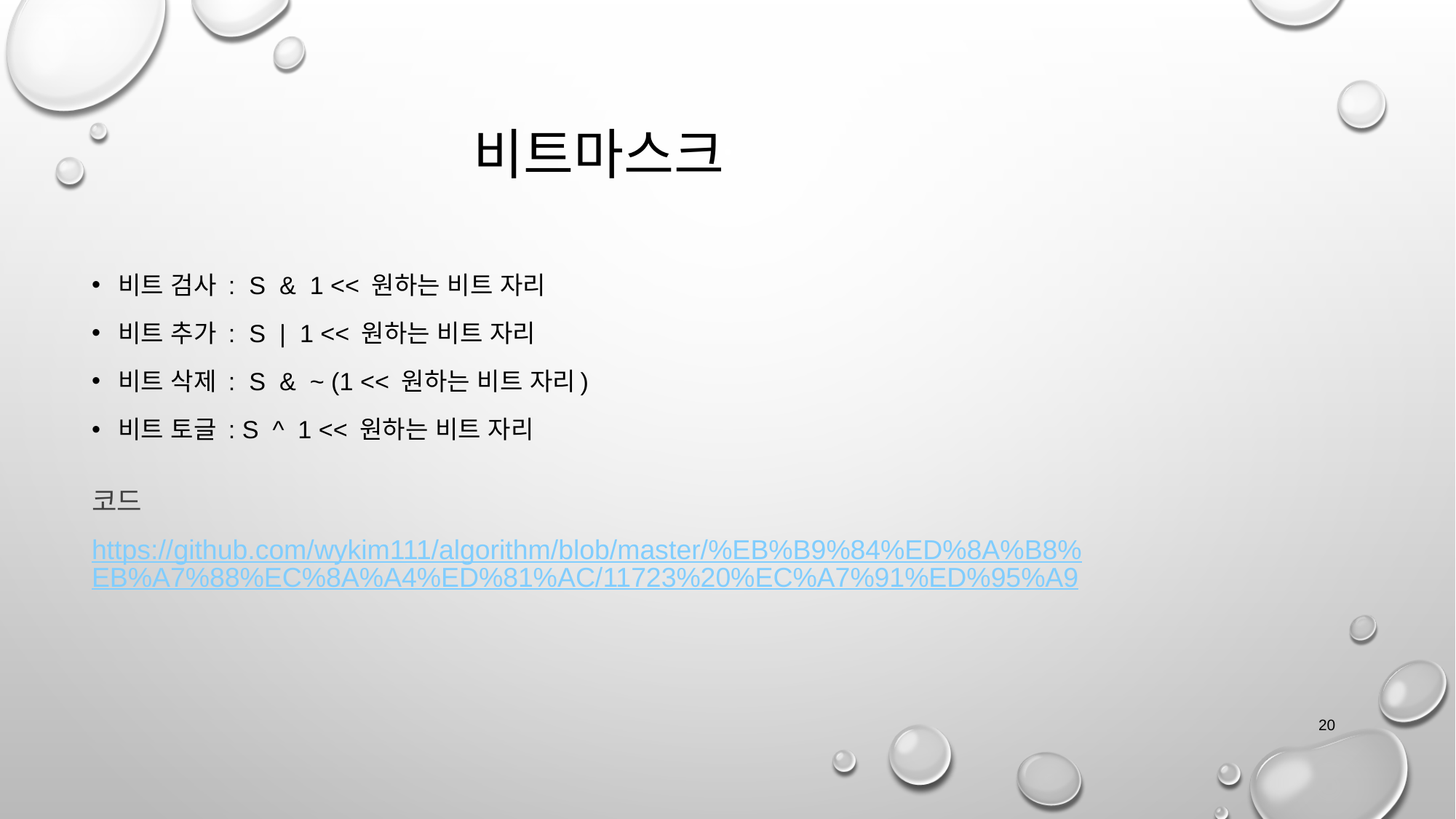

비트마스크
비트 검사 :  S  &  1 << 원하는 비트 자리
비트 추가 :  S  |  1 << 원하는 비트 자리
비트 삭제 :  S  &  ~ (1 << 원하는 비트 자리)
비트 토글 : S  ^  1 << 원하는 비트 자리

코드
https://github.com/wykim111/algorithm/blob/master/%EB%B9%84%ED%8A%B8%EB%A7%88%EC%8A%A4%ED%81%AC/11723%20%EC%A7%91%ED%95%A9
20